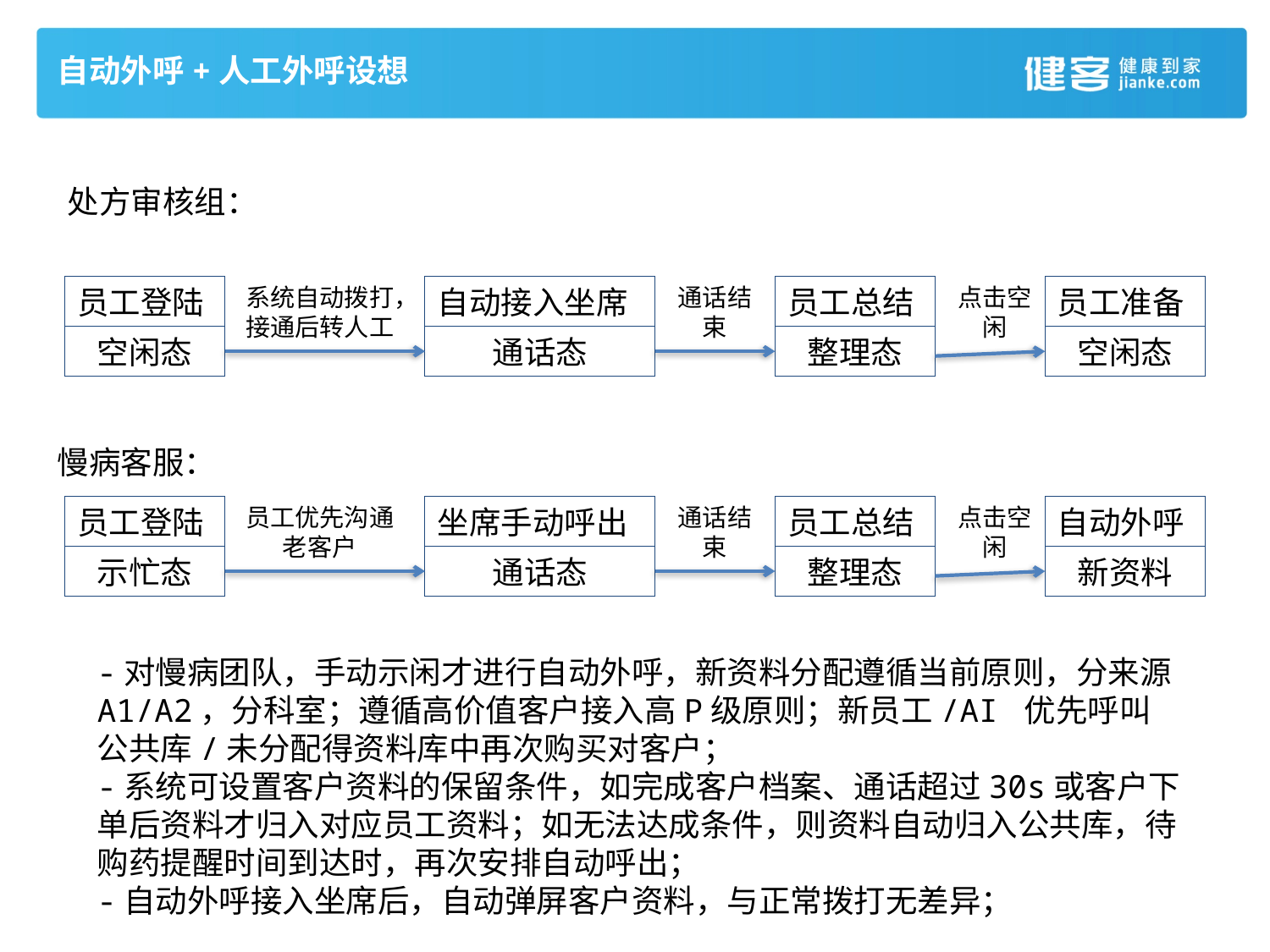

自动外呼+人工外呼设想
处方审核组：
员工登陆
系统自动拨打，接通后转人工
自动接入坐席
通话结束
员工总结
点击空闲
员工准备
空闲态
通话态
整理态
空闲态
慢病客服：
员工登陆
员工优先沟通老客户
坐席手动呼出
通话结束
员工总结
点击空闲
自动外呼
示忙态
通话态
整理态
新资料
-对慢病团队，手动示闲才进行自动外呼，新资料分配遵循当前原则，分来源A1/A2，分科室；遵循高价值客户接入高P级原则；新员工/AI 优先呼叫公共库/未分配得资料库中再次购买对客户；
-系统可设置客户资料的保留条件，如完成客户档案、通话超过30s或客户下单后资料才归入对应员工资料；如无法达成条件，则资料自动归入公共库，待购药提醒时间到达时，再次安排自动呼出；
-自动外呼接入坐席后，自动弹屏客户资料，与正常拨打无差异；